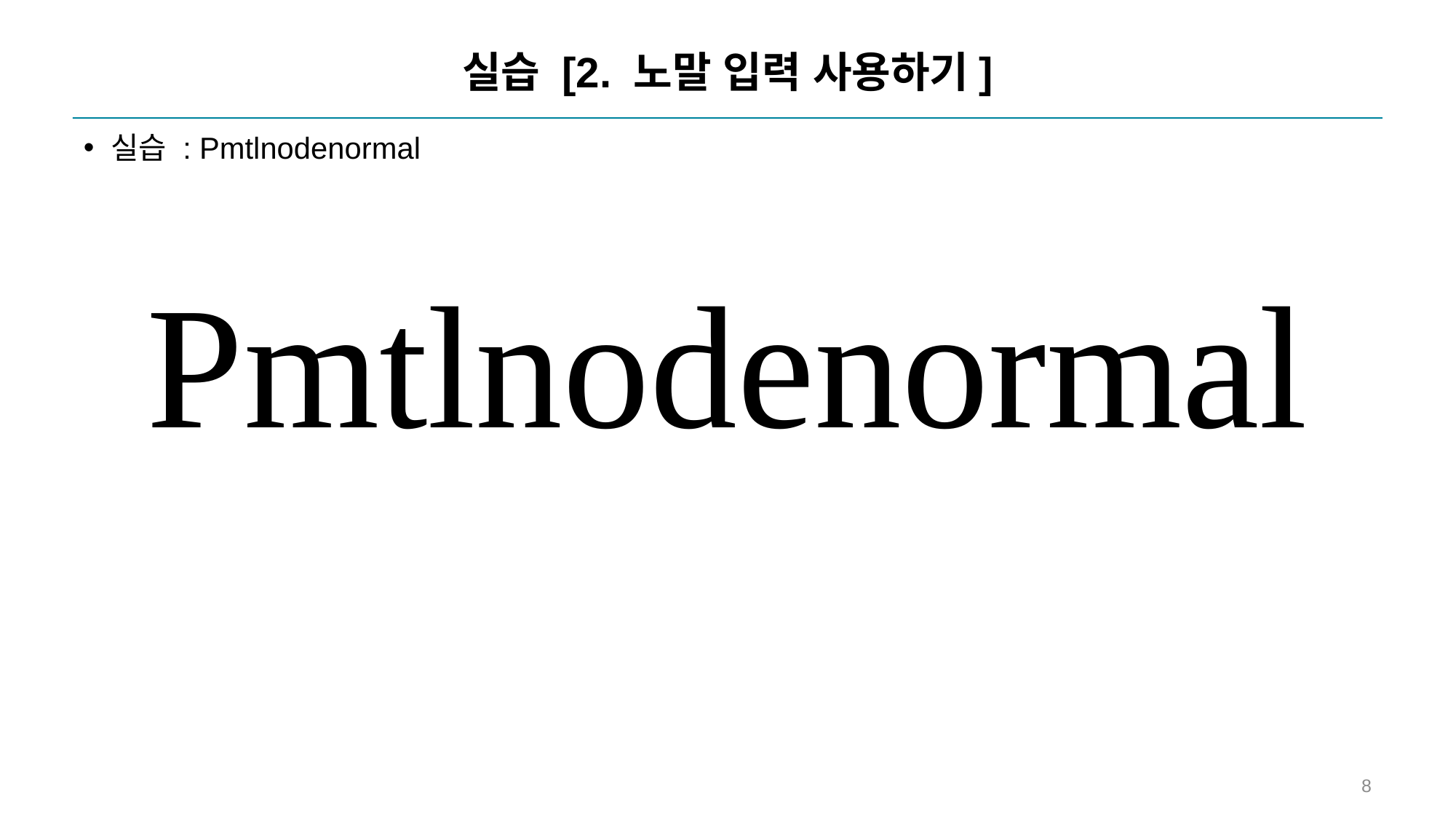

# 실습 [2. 노말 입력 사용하기]
실습 : Pmtlnodenormal

Pmtlnodenormal
8